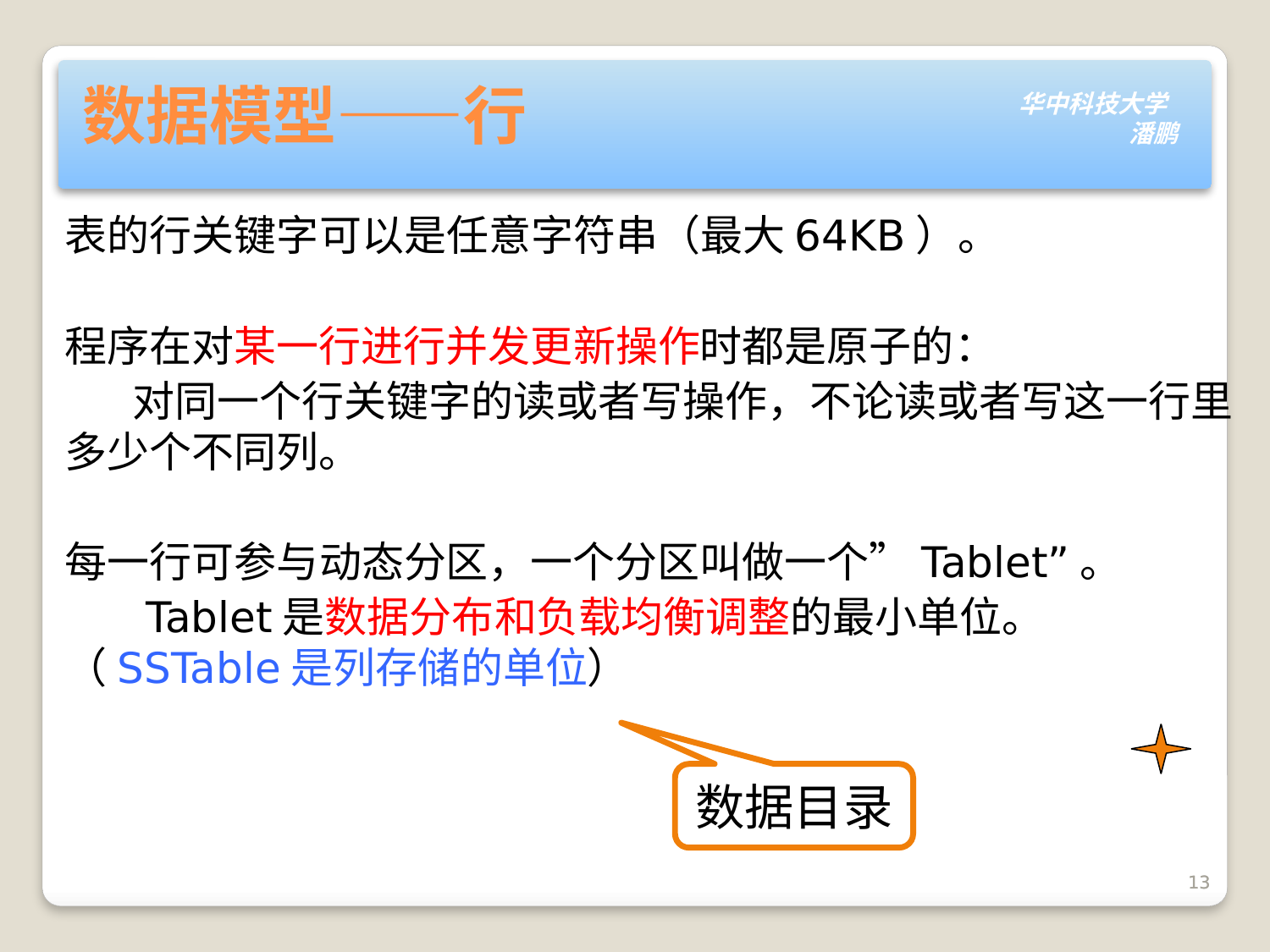

# 数据模型——行
表的行关键字可以是任意字符串（最大64KB）。

程序在对某一行进行并发更新操作时都是原子的：
      对同一个行关键字的读或者写操作，不论读或者写这一行里多少个不同列。

每一行可参与动态分区，一个分区叫做一个”Tablet”。
      Tablet是数据分布和负载均衡调整的最小单位。（SSTable是列存储的单位）

数据目录
13
13